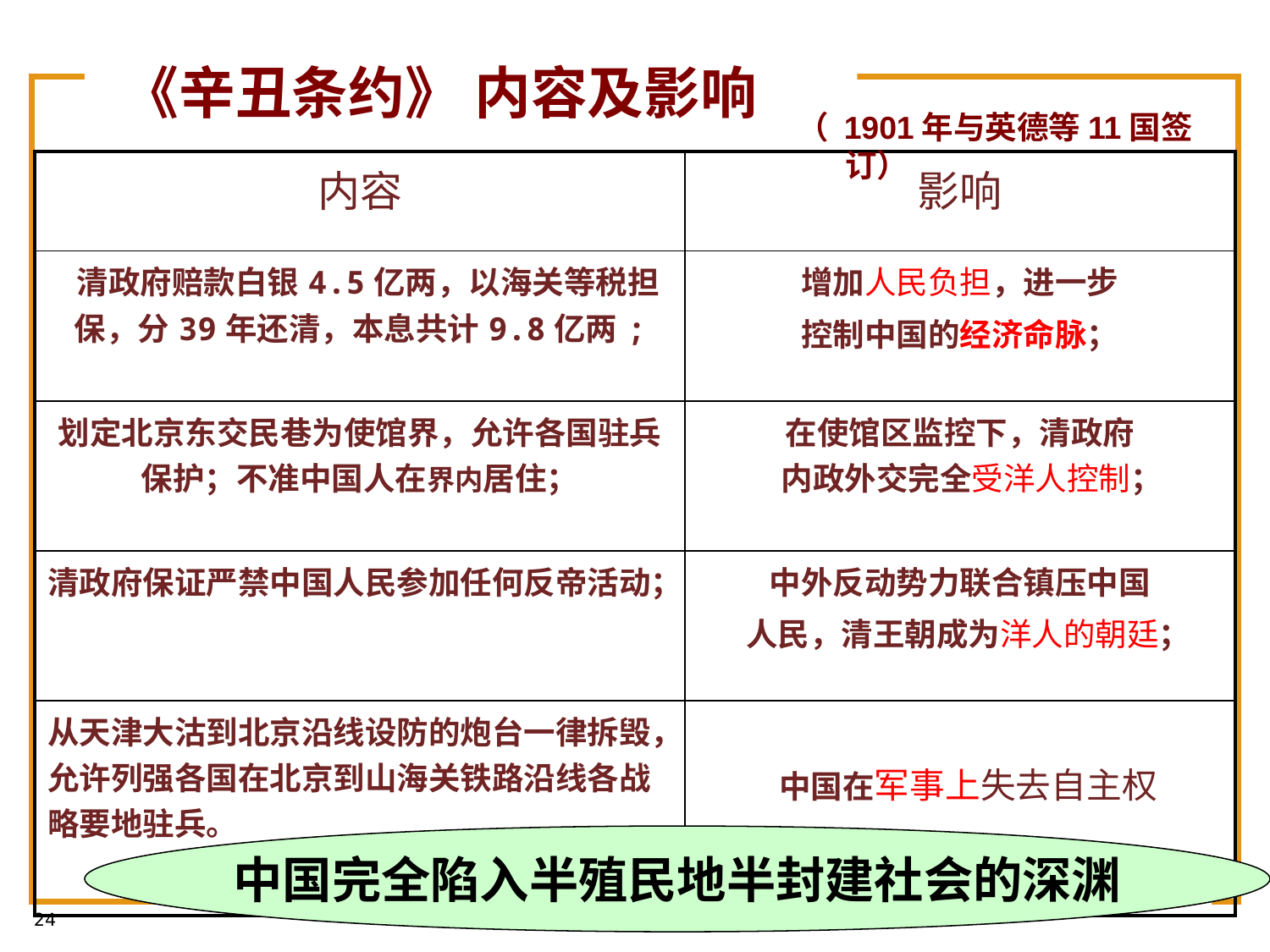

《辛丑条约》 内容及影响
（ 1901年与英德等11国签订）
| 内容 | 影响 |
| --- | --- |
| 清政府赔款白银4.5亿两，以海关等税担保，分39年还清，本息共计9.8亿两; | 增加人民负担，进一步 控制中国的经济命脉； |
| 划定北京东交民巷为使馆界，允许各国驻兵保护；不准中国人在界内居住； | 在使馆区监控下，清政府 内政外交完全受洋人控制； |
| 清政府保证严禁中国人民参加任何反帝活动； | 中外反动势力联合镇压中国 人民，清王朝成为洋人的朝廷； |
| 从天津大沽到北京沿线设防的炮台一律拆毁，允许列强各国在北京到山海关铁路沿线各战略要地驻兵。 | 中国在军事上失去自主权 |
中国完全陷入半殖民地半封建社会的深渊
LOGO
www.1ppt.com
24